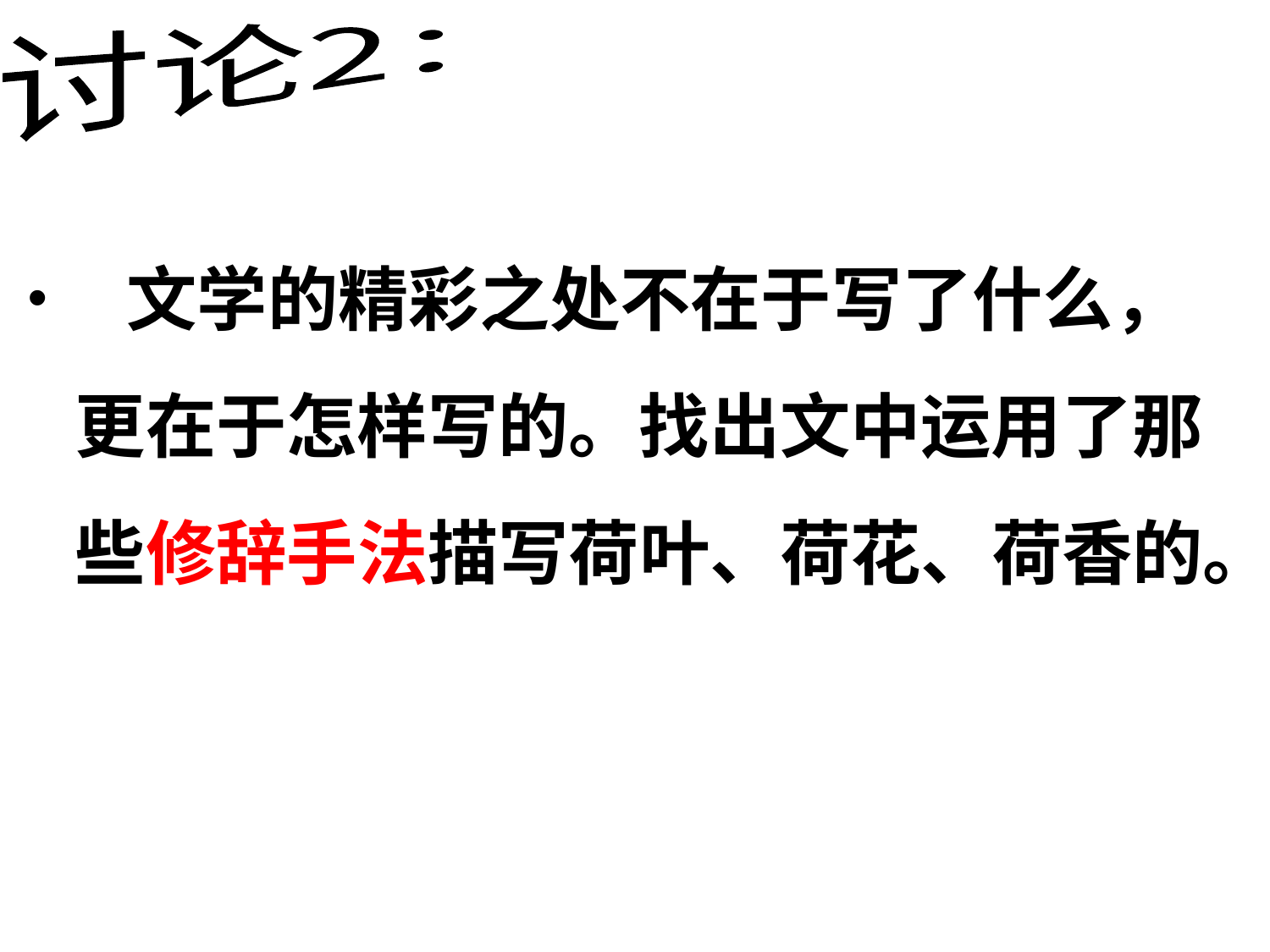

讨论2：
   文学的精彩之处不在于写了什么，更在于怎样写的。找出文中运用了那些修辞手法描写荷叶、荷花、荷香的。